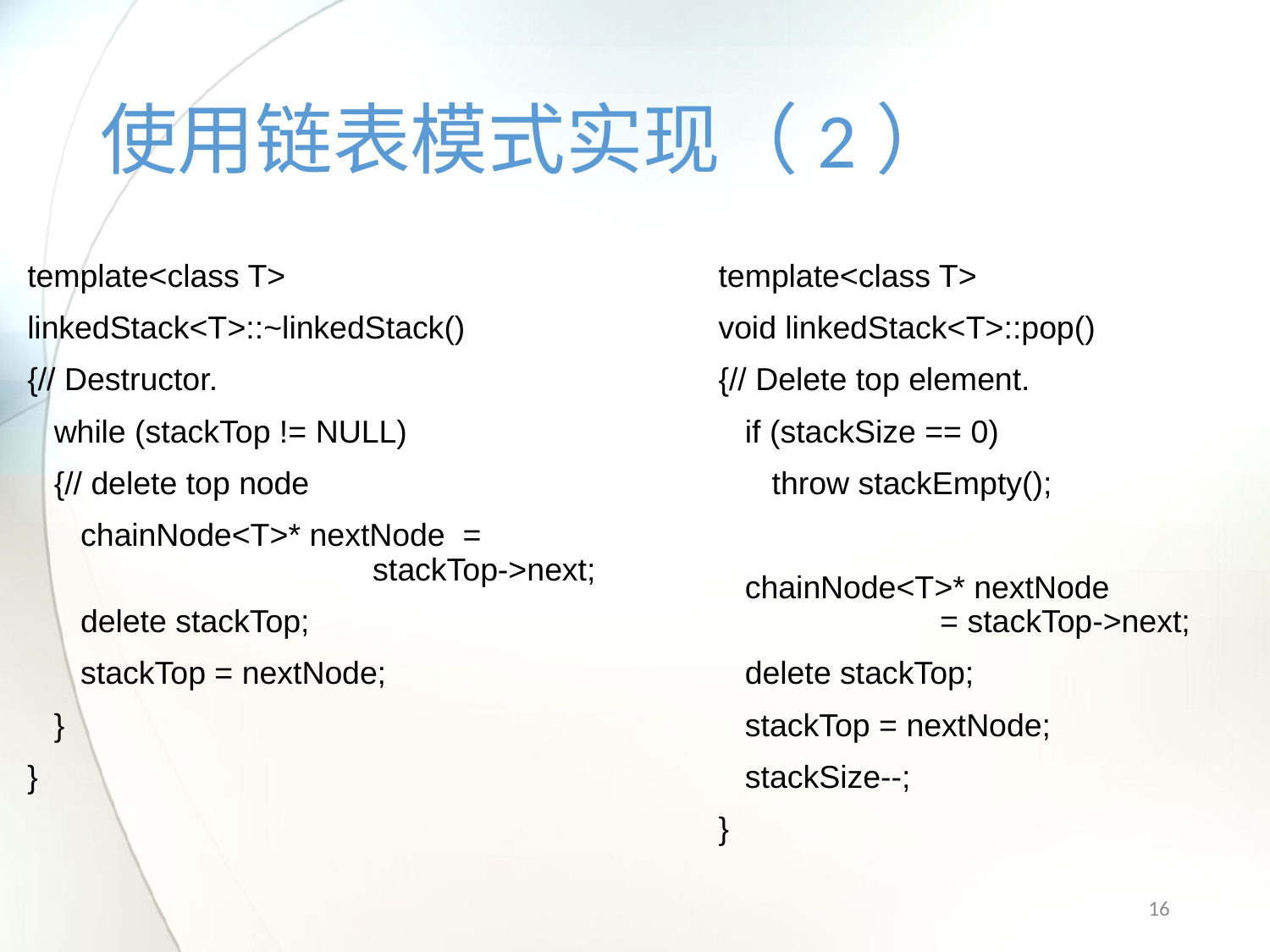

# 使用链表模式实现（2）
template<class T>
linkedStack<T>::~linkedStack()
{// Destructor.
   while (stackTop != NULL)
   {// delete top node
      chainNode<T>* nextNode  =
                                       stackTop->next;
      delete stackTop;
      stackTop = nextNode;
   }
}
template<class T>
void linkedStack<T>::pop()
{// Delete top element.
   if (stackSize == 0)
      throw stackEmpty();

   chainNode<T>* nextNode
                         = stackTop->next;
   delete stackTop;
   stackTop = nextNode;
   stackSize--;
}
16